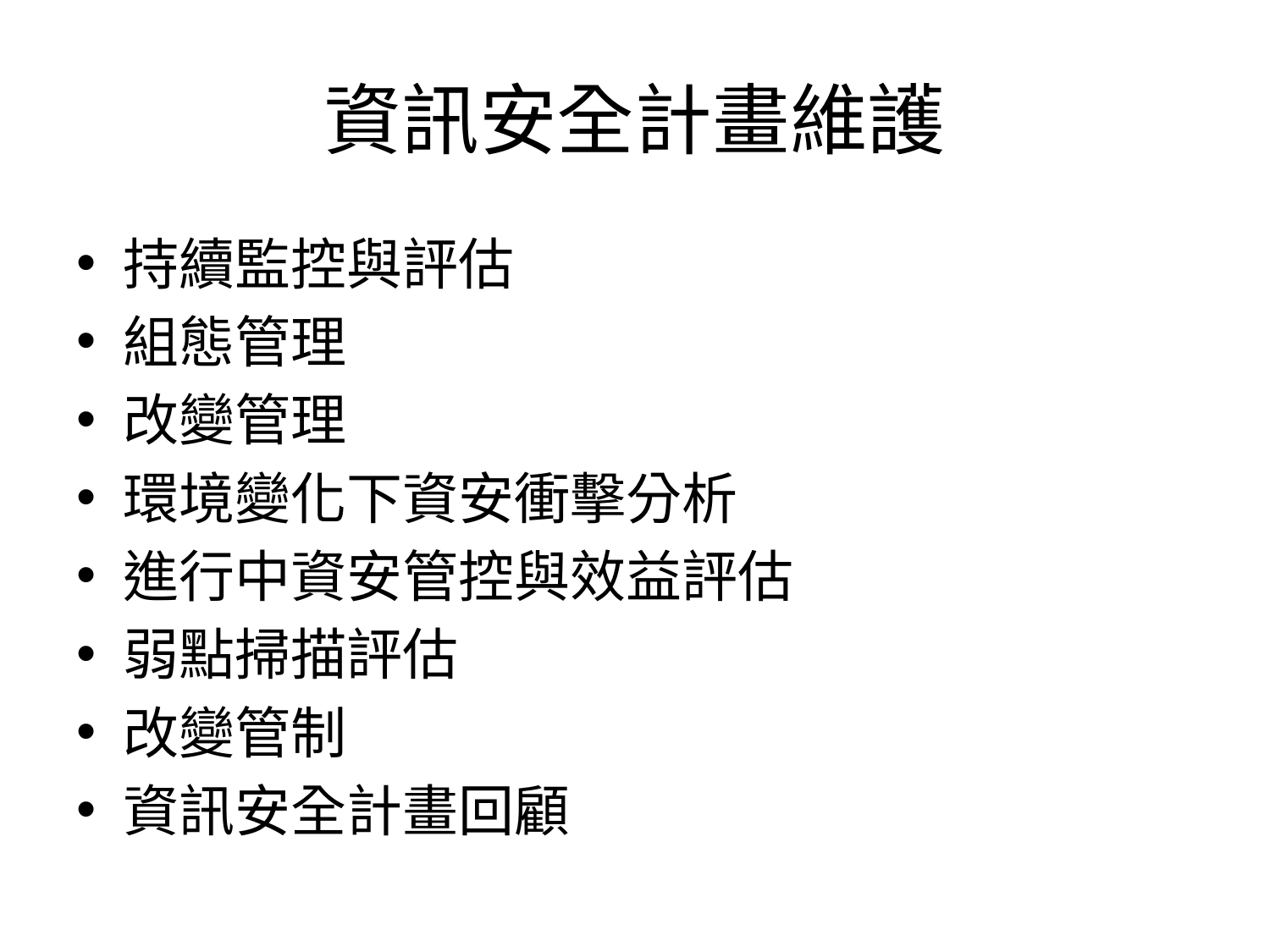

# 資訊安全計畫維護
持續監控與評估
組態管理
改變管理
環境變化下資安衝擊分析
進行中資安管控與效益評估
弱點掃描評估
改變管制
資訊安全計畫回顧